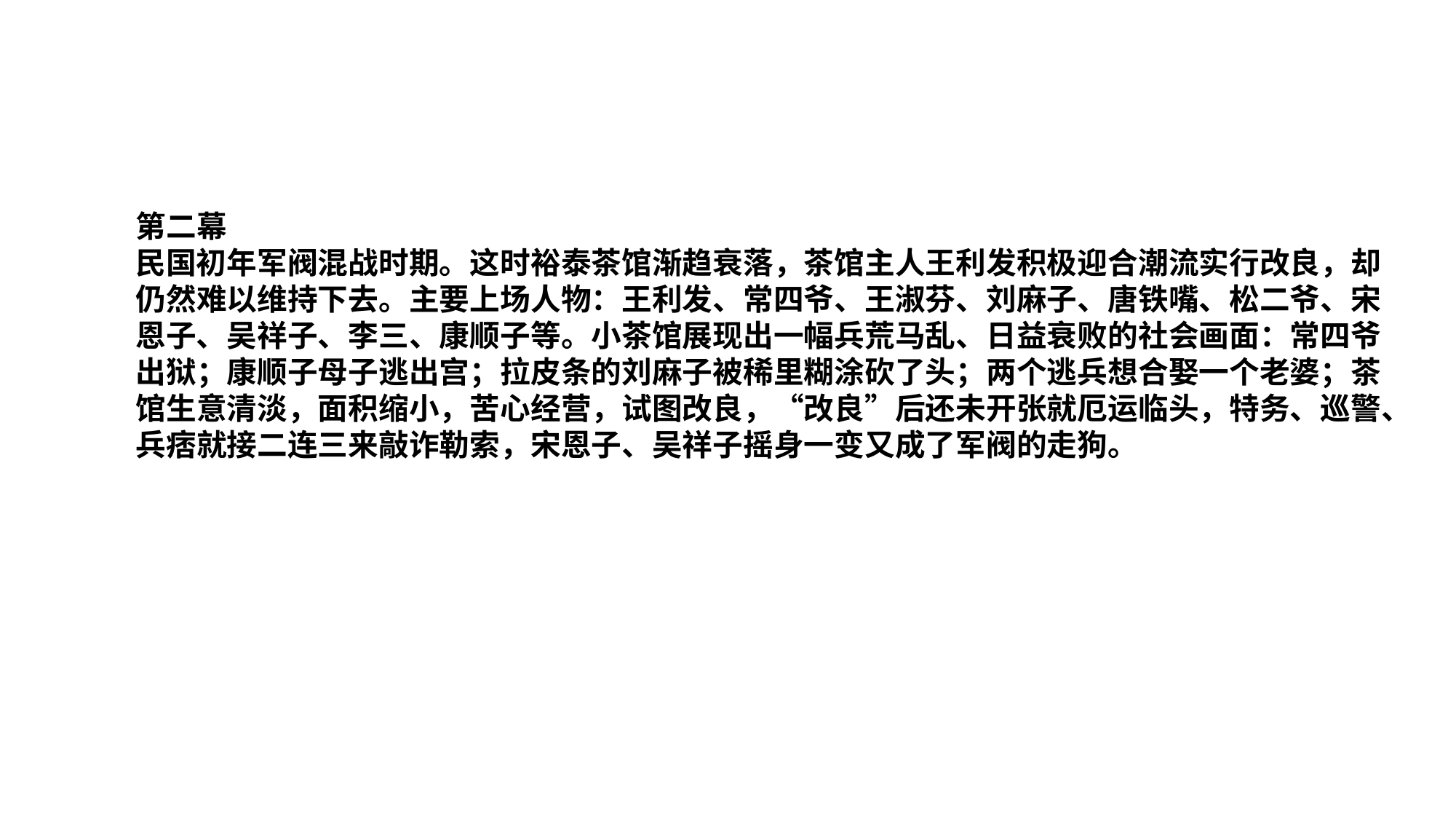

第二幕
民国初年军阀混战时期。这时裕泰茶馆渐趋衰落，茶馆主人王利发积极迎合潮流实行改良，却仍然难以维持下去。主要上场人物：王利发、常四爷、王淑芬、刘麻子、唐铁嘴、松二爷、宋恩子、吴祥子、李三、康顺子等。小茶馆展现出一幅兵荒马乱、日益衰败的社会画面：常四爷出狱；康顺子母子逃出宫；拉皮条的刘麻子被稀里糊涂砍了头；两个逃兵想合娶一个老婆；茶馆生意清淡，面积缩小，苦心经营，试图改良，“改良”后还未开张就厄运临头，特务、巡警、兵痞就接二连三来敲诈勒索，宋恩子、吴祥子摇身一变又成了军阀的走狗。